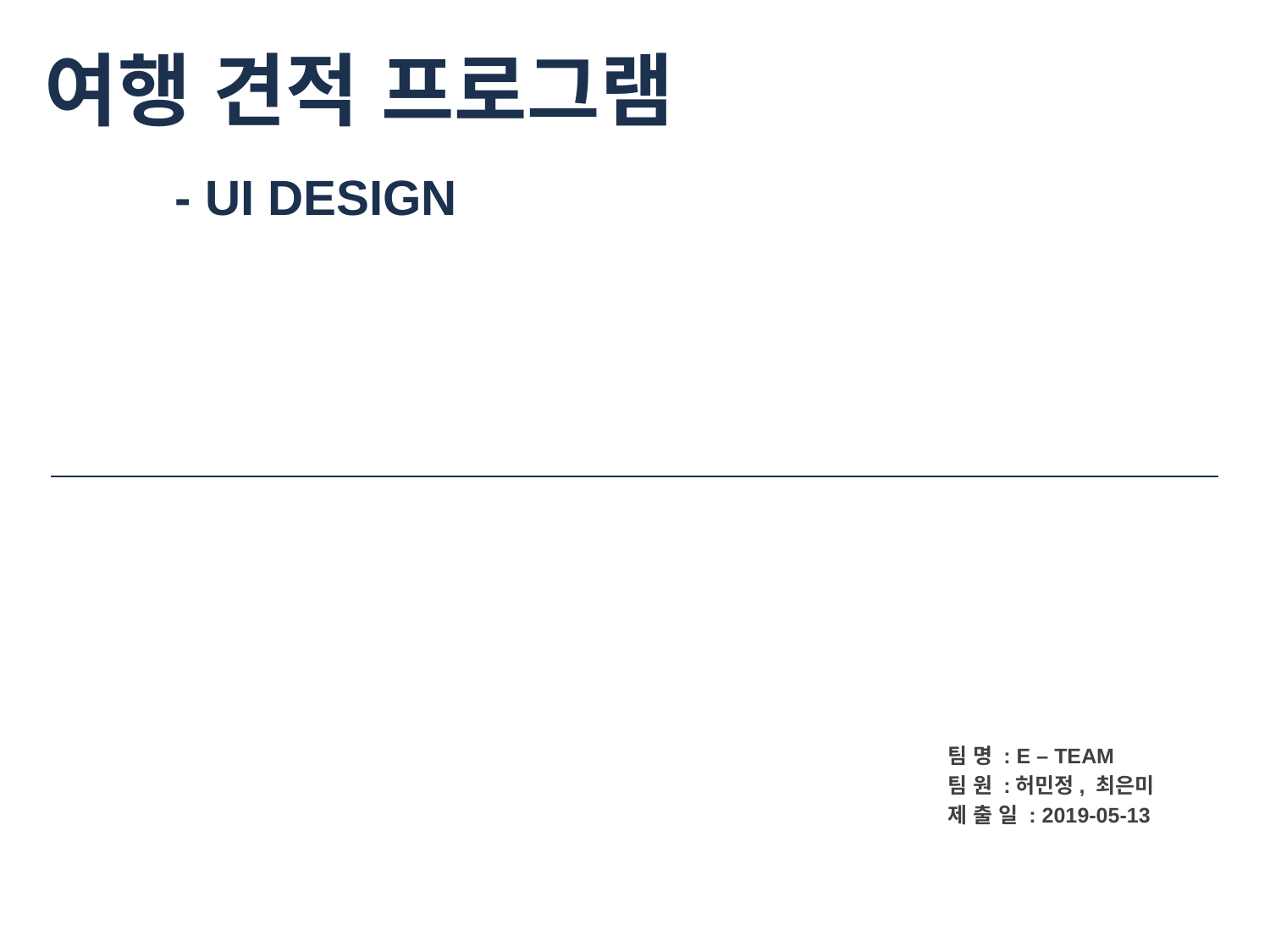

# 여행 견적 프로그램 - UI DESIGN
팀 명 : E – TEAM
팀 원 :허민정, 최은미
제 출 일 : 2019-05-13